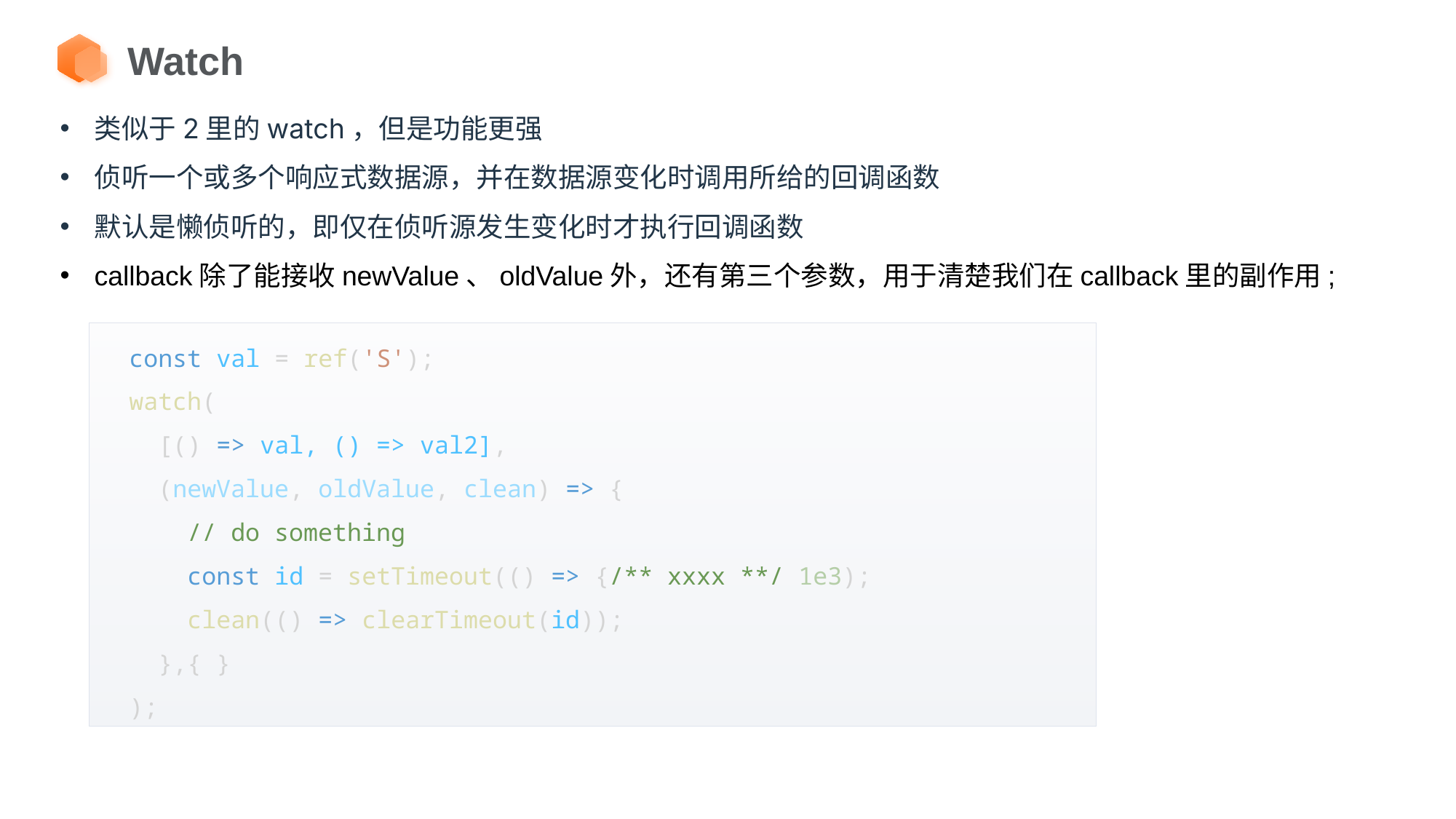

Watch
类似于2里的watch，但是功能更强
侦听一个或多个响应式数据源，并在数据源变化时调用所给的回调函数
默认是懒侦听的，即仅在侦听源发生变化时才执行回调函数
callback除了能接收newValue、oldValue外，还有第三个参数，用于清楚我们在callback里的副作用;
  const val = ref('S');
  watch(
    [() => val, () => val2],
    (newValue, oldValue, clean) => {
      // do something
      const id = setTimeout(() => {/** xxxx **/ 1e3);
      clean(() => clearTimeout(id));
    },{ }
  );